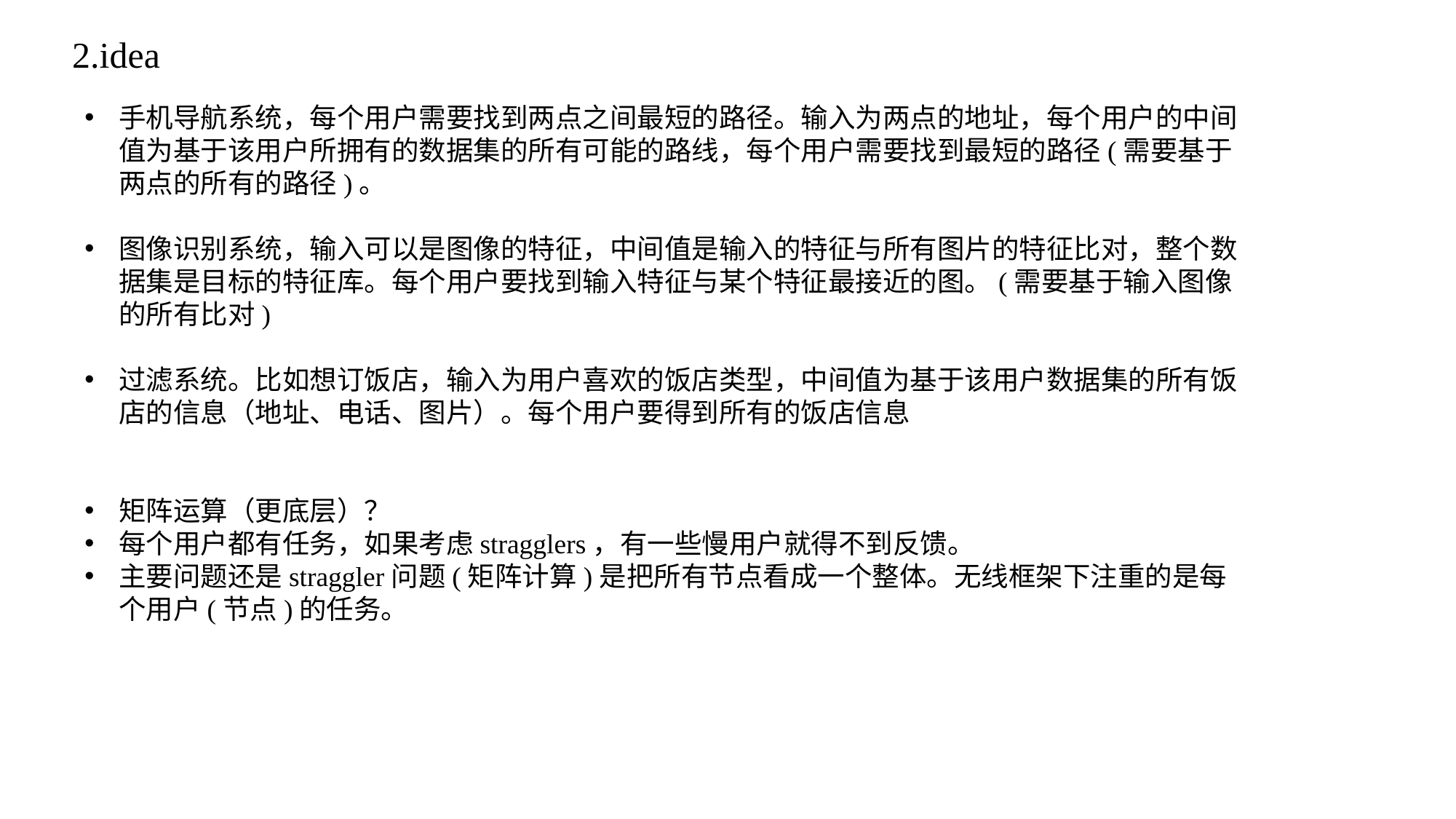

# 2.idea
手机导航系统，每个用户需要找到两点之间最短的路径。输入为两点的地址，每个用户的中间值为基于该用户所拥有的数据集的所有可能的路线，每个用户需要找到最短的路径(需要基于两点的所有的路径)。

图像识别系统，输入可以是图像的特征，中间值是输入的特征与所有图片的特征比对，整个数据集是目标的特征库。每个用户要找到输入特征与某个特征最接近的图。(需要基于输入图像的所有比对)

过滤系统。比如想订饭店，输入为用户喜欢的饭店类型，中间值为基于该用户数据集的所有饭店的信息（地址、电话、图片）。每个用户要得到所有的饭店信息

矩阵运算（更底层）？
每个用户都有任务，如果考虑stragglers，有一些慢用户就得不到反馈。
主要问题还是straggler问题(矩阵计算)是把所有节点看成一个整体。无线框架下注重的是每个用户(节点)的任务。